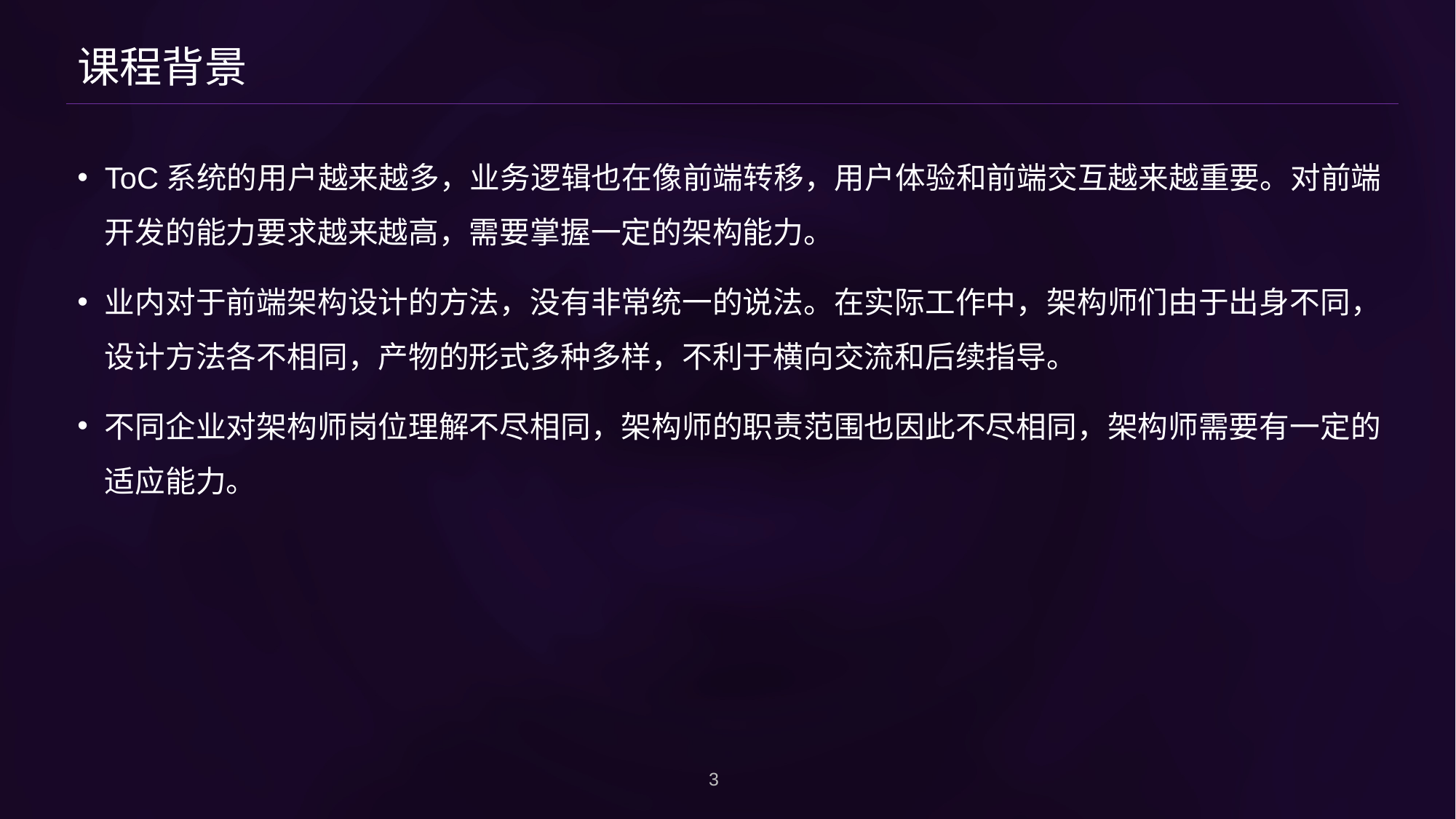

# 课程背景
ToC系统的用户越来越多，业务逻辑也在像前端转移，用户体验和前端交互越来越重要。对前端开发的能力要求越来越高，需要掌握一定的架构能力。
业内对于前端架构设计的方法，没有非常统一的说法。在实际工作中，架构师们由于出身不同，设计方法各不相同，产物的形式多种多样，不利于横向交流和后续指导。
不同企业对架构师岗位理解不尽相同，架构师的职责范围也因此不尽相同，架构师需要有一定的适应能力。

3